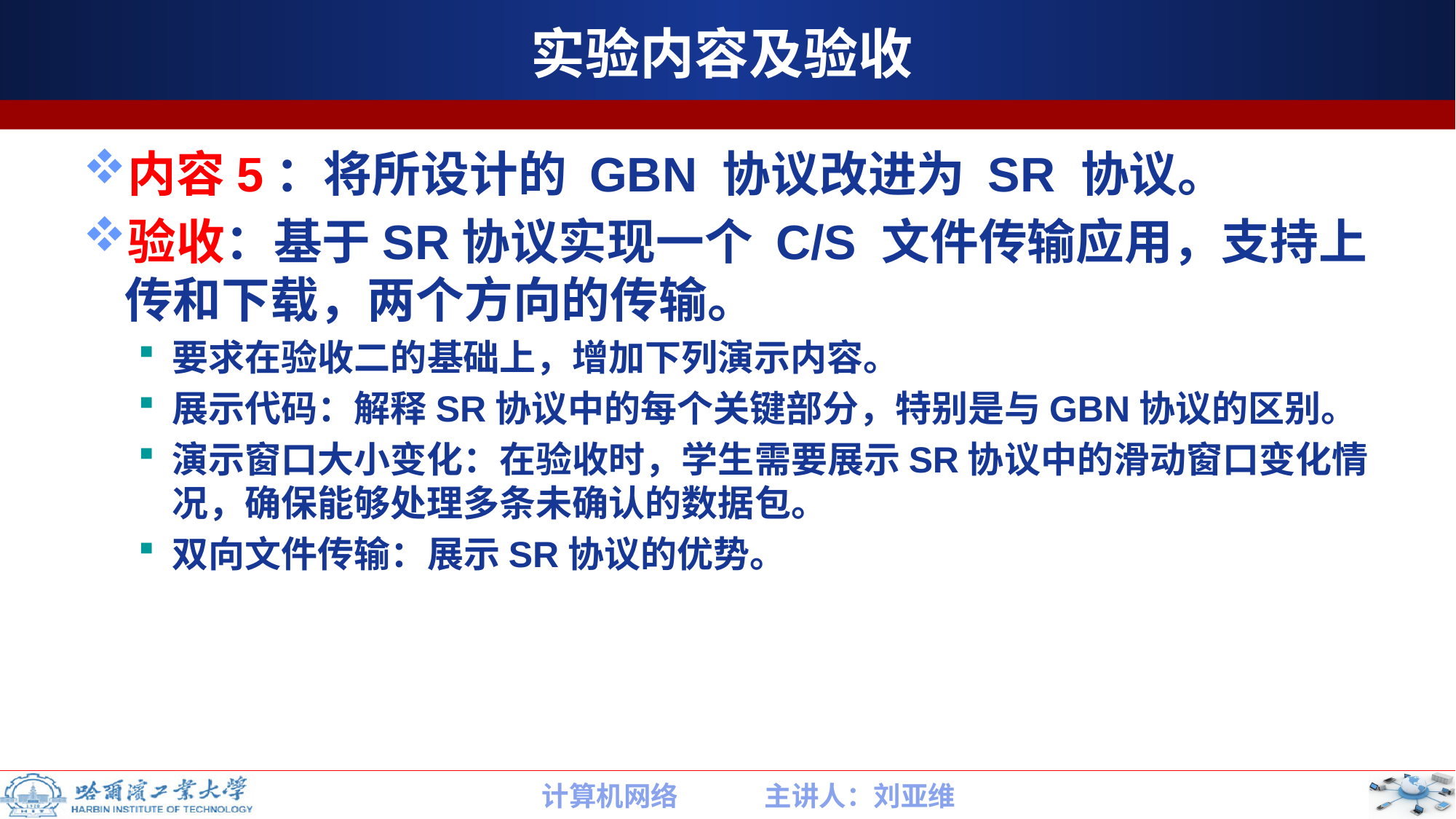

# 实验内容及验收
内容5：将所设计的 GBN 协议改进为 SR 协议。
验收：基于SR协议实现一个 C/S 文件传输应用，支持上传和下载，两个方向的传输。
要求在验收二的基础上，增加下列演示内容。
展示代码：解释SR协议中的每个关键部分，特别是与GBN协议的区别。
演示窗口大小变化：在验收时，学生需要展示SR协议中的滑动窗口变化情况，确保能够处理多条未确认的数据包。
双向文件传输：展示SR协议的优势。